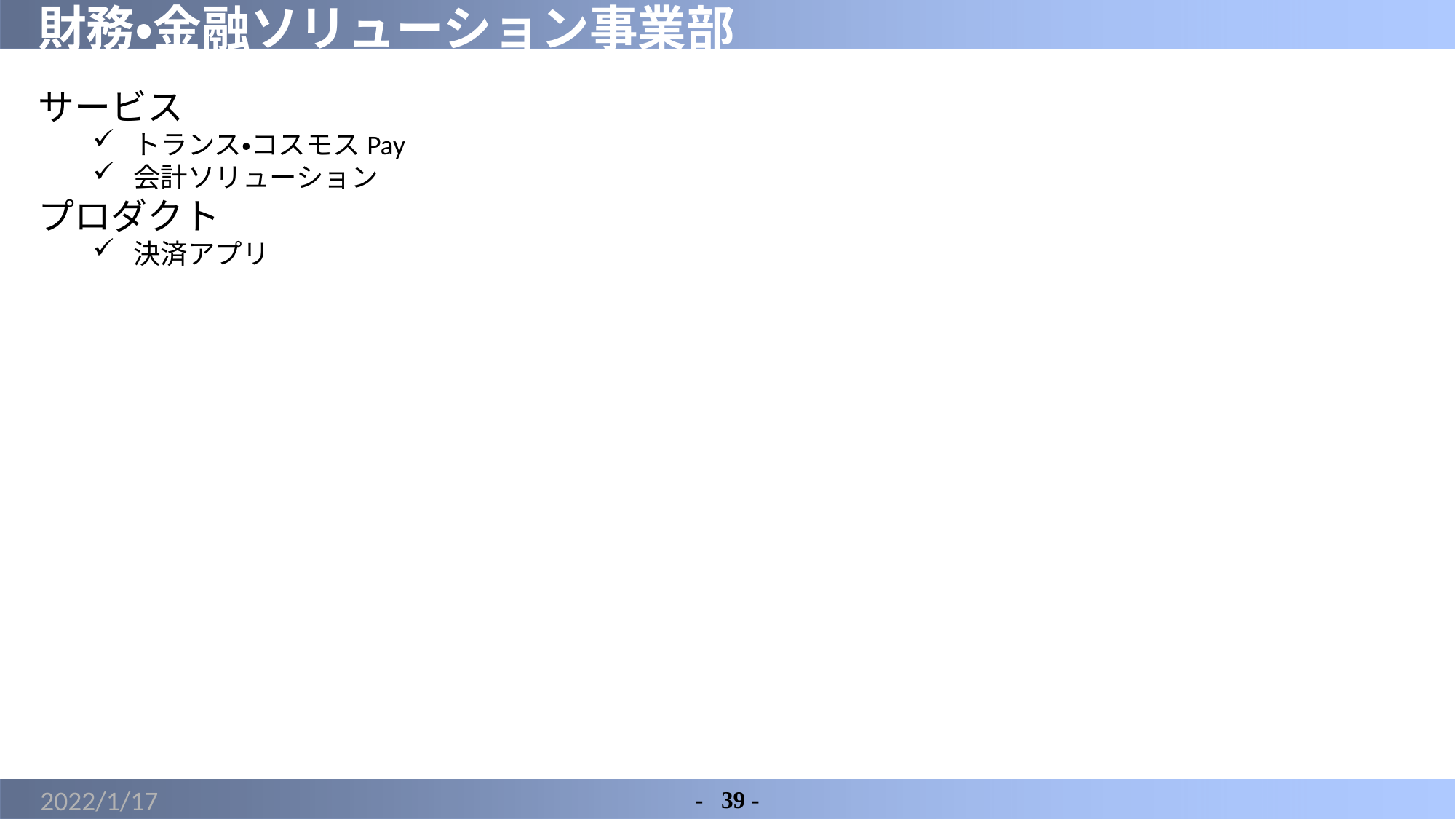

# 財務・金融ソリューション事業部
サービス
トランス・コスモスPay
会計ソリューション
プロダクト
決済アプリ

2022/1/17
-	39 -